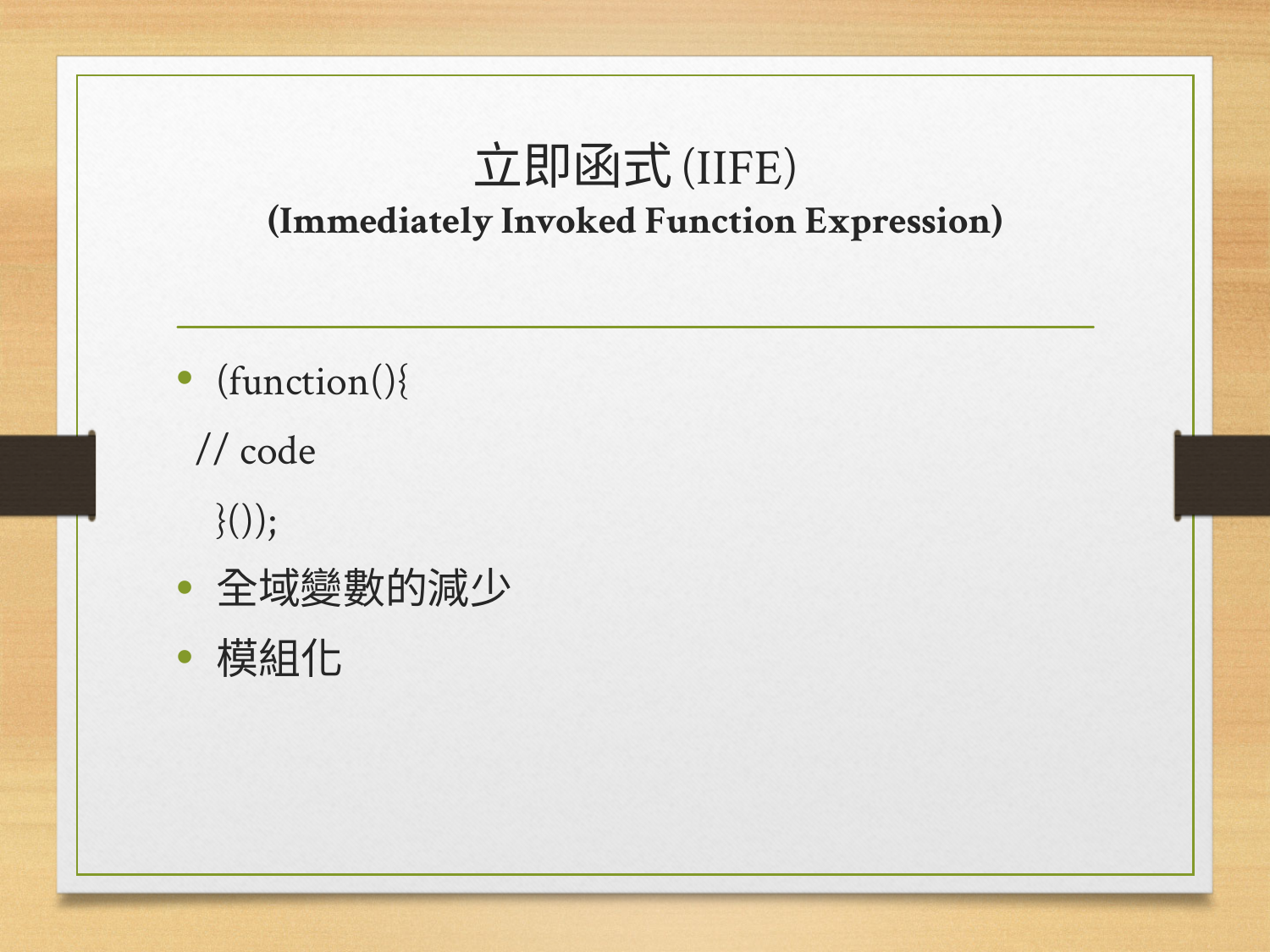

# 立即函式(IIFE) (Immediately Invoked Function Expression)
(function(){
  // code
    }());
全域變數的減少
模組化